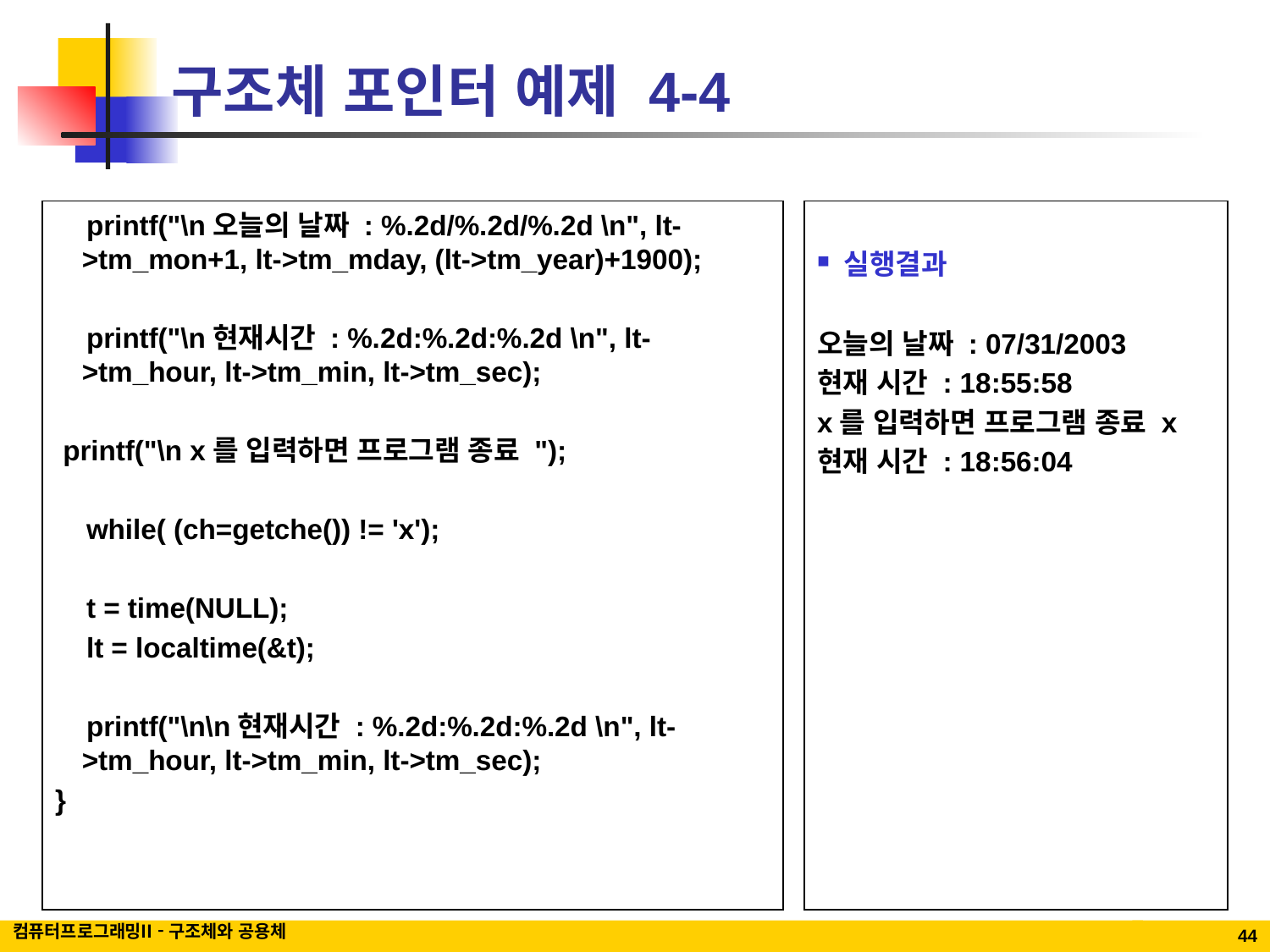

# 구조체 포인터 예제 4-4
    printf("\n오늘의 날짜 : %.2d/%.2d/%.2d \n", lt->tm_mon+1, lt->tm_mday, (lt->tm_year)+1900);

    printf("\n현재시간 : %.2d:%.2d:%.2d \n", lt->tm_hour, lt->tm_min, lt->tm_sec);

 printf("\n x를 입력하면 프로그램 종료 ");

    while( (ch=getche()) != 'x');

    t = time(NULL);
    lt = localtime(&t);

    printf("\n\n현재시간 : %.2d:%.2d:%.2d \n", lt->tm_hour, lt->tm_min, lt->tm_sec);
}

실행결과

오늘의 날짜 : 07/31/2003
현재 시간 : 18:55:58
x를 입력하면 프로그램 종료 x
현재 시간 : 18:56:04
컴퓨터프로그래밍II - 구조체와 공용체
44